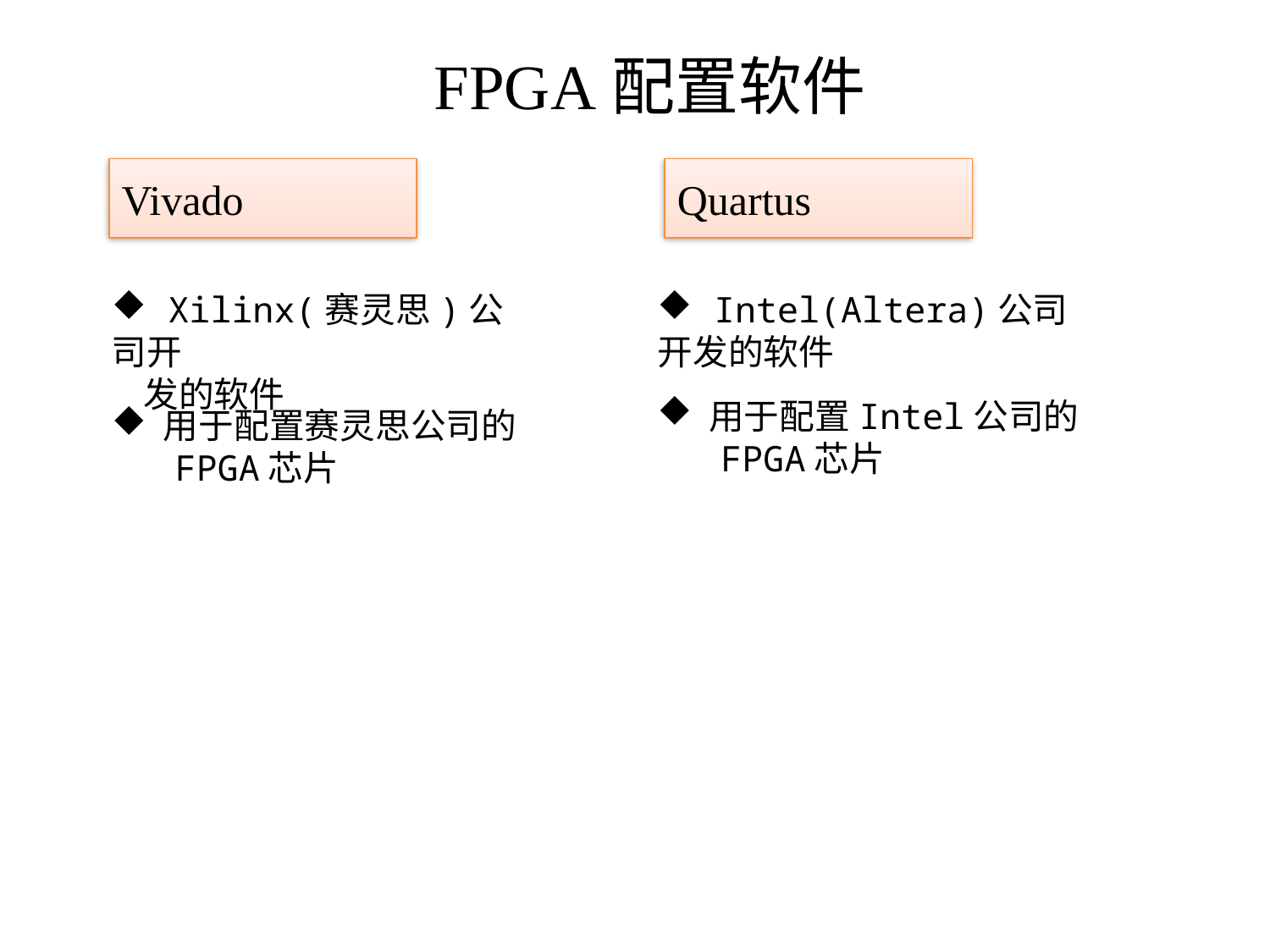

FPGA配置软件
Vivado
Quartus
 Xilinx(赛灵思)公司开
   发的软件
 Intel(Altera)公司开发的软件
 用于配置Intel公司的
   FPGA芯片
 用于配置赛灵思公司的
   FPGA芯片